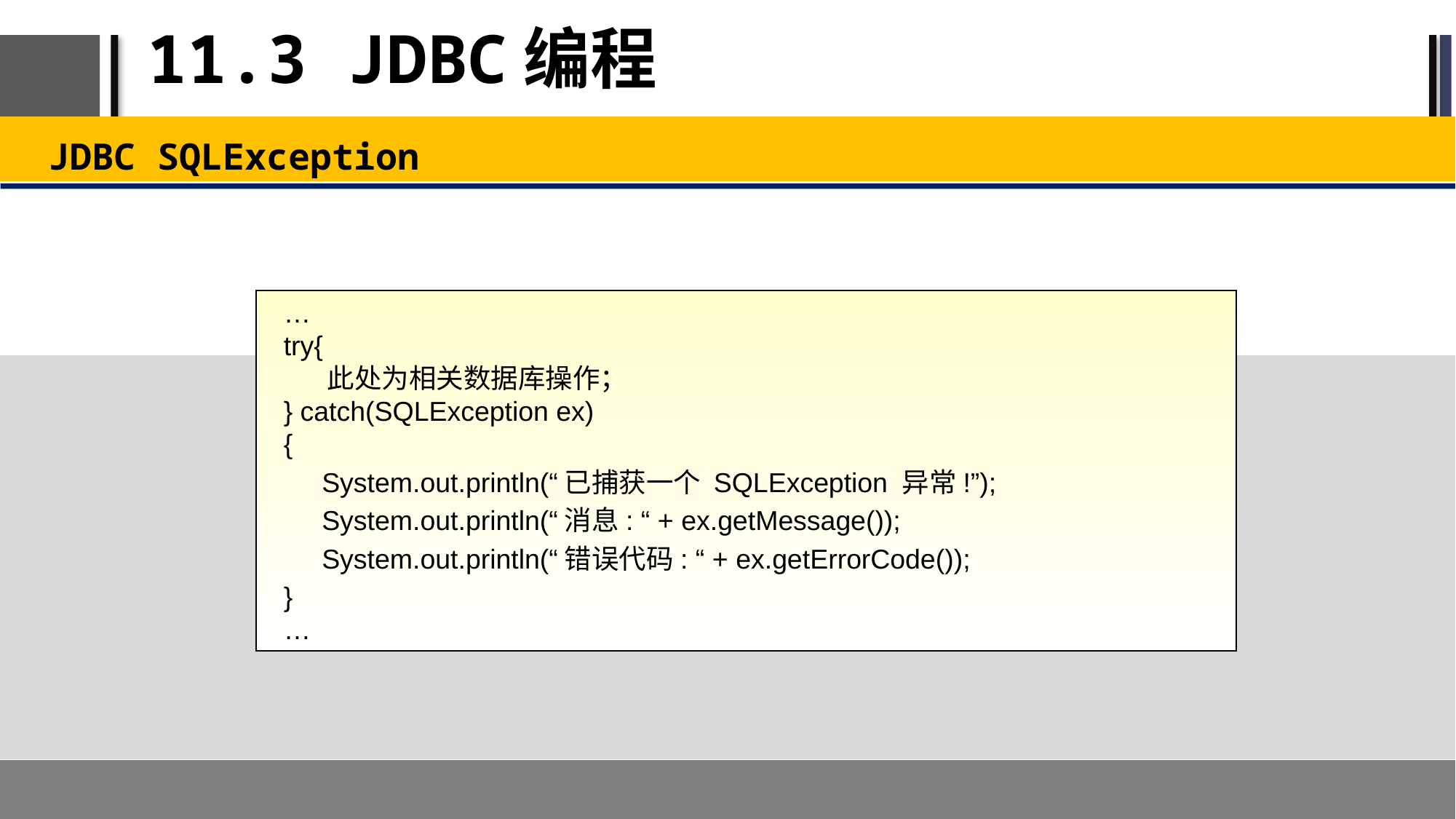

# 11.3 JDBC编程

JDBC SQLException

…
try{
      此处为相关数据库操作；
} catch(SQLException ex)
{
     System.out.println(“已捕获一个 SQLException 异常!”);
     System.out.println(“消息: “ + ex.getMessage());
     System.out.println(“错误代码: “ + ex.getErrorCode());
}
…